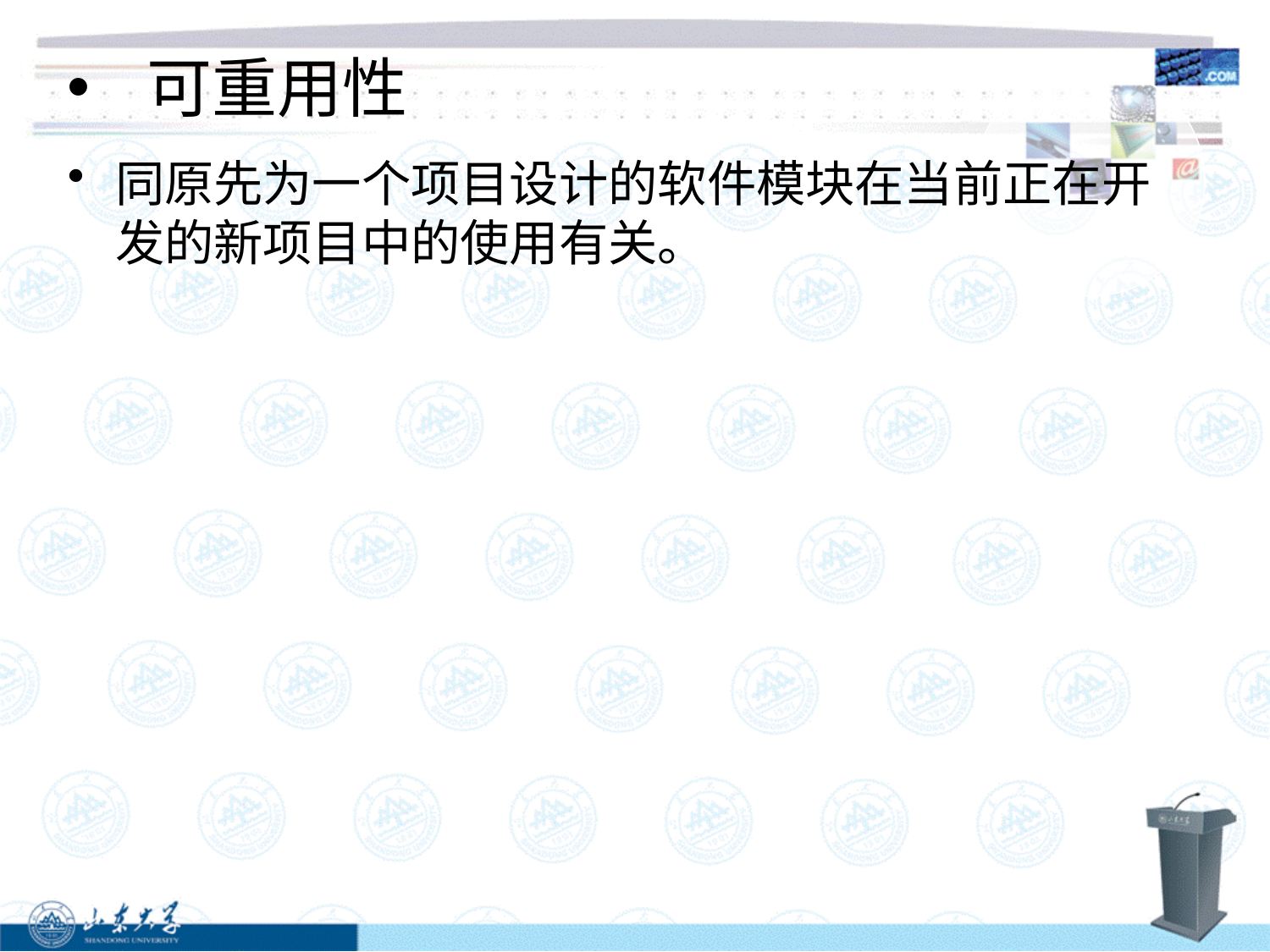

# 可重用性
同原先为一个项目设计的软件模块在当前正在开发的新项目中的使用有关。